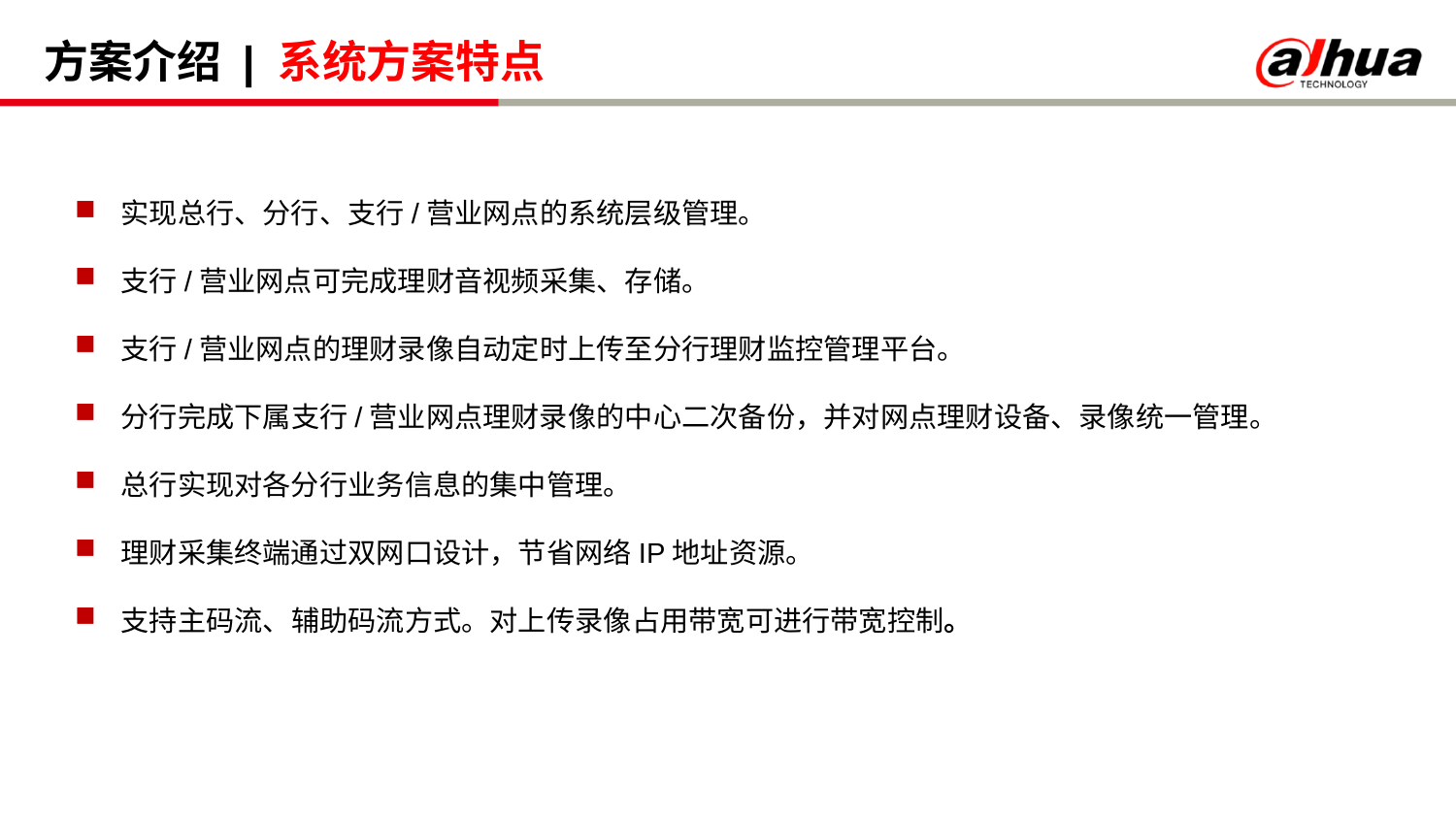

# 方案介绍 | 系统方案特点

实现总行、分行、支行/营业网点的系统层级管理。
支行/营业网点可完成理财音视频采集、存储。
支行/营业网点的理财录像自动定时上传至分行理财监控管理平台。
分行完成下属支行/营业网点理财录像的中心二次备份，并对网点理财设备、录像统一管理。
总行实现对各分行业务信息的集中管理。
理财采集终端通过双网口设计，节省网络IP地址资源。
支持主码流、辅助码流方式。对上传录像占用带宽可进行带宽控制。